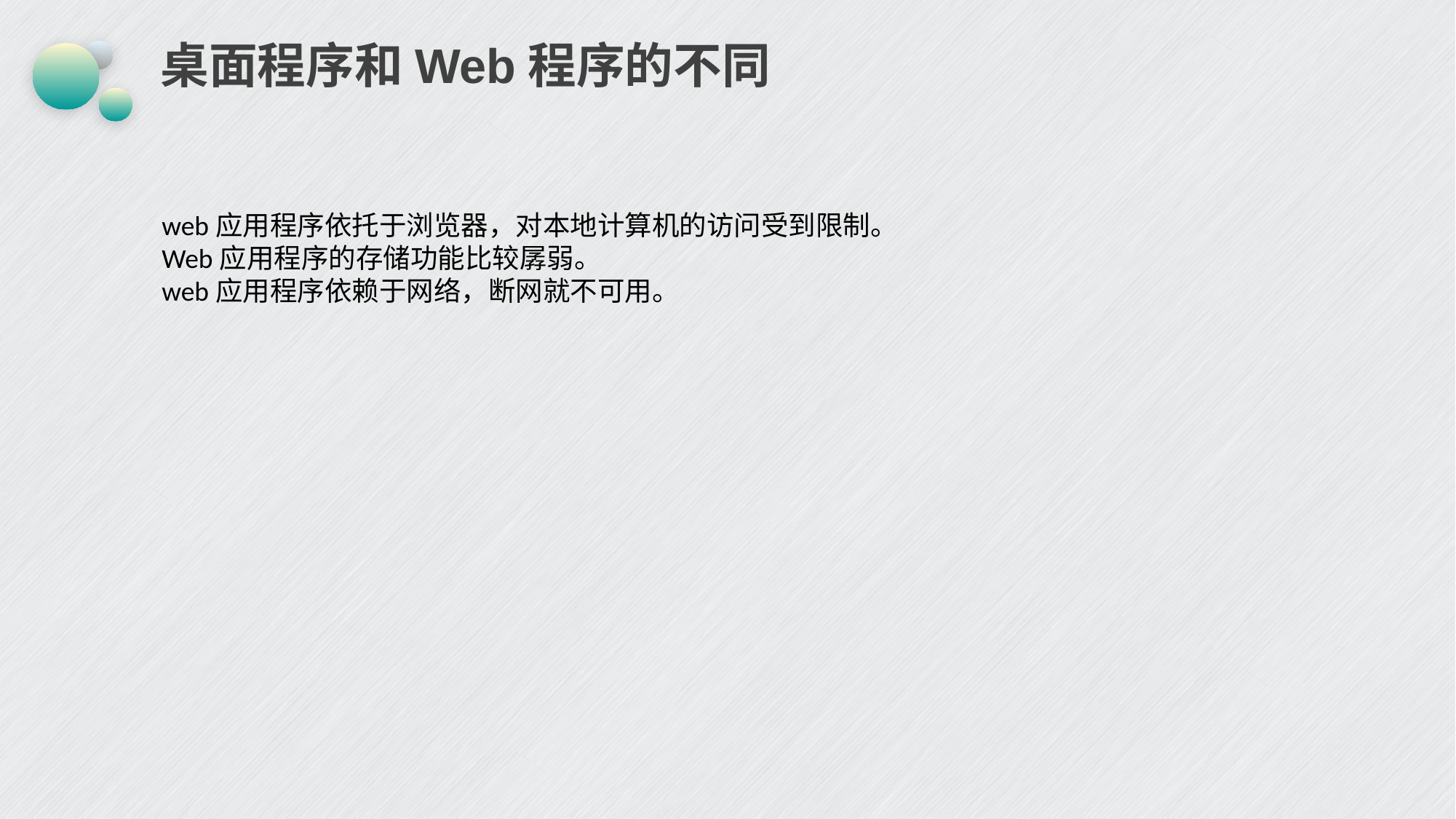

# 桌面程序和Web程序的不同

web应用程序依托于浏览器，对本地计算机的访问受到限制。
Web应用程序的存储功能比较孱弱。
web应用程序依赖于网络，断网就不可用。